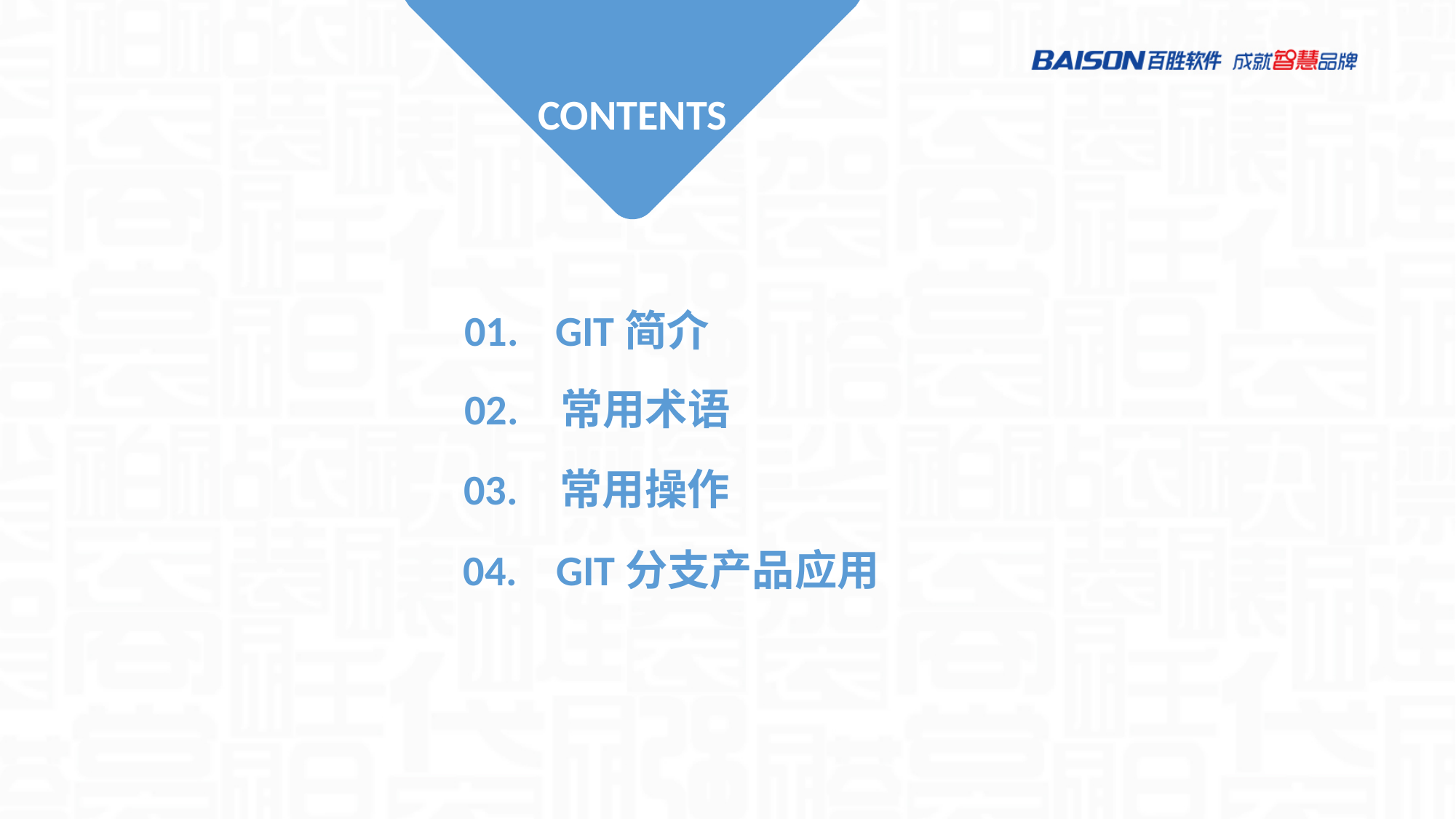

CONTENTS
01.
GIT简介
02.
常用术语
03.
常用操作
04.    GIT分支产品应用